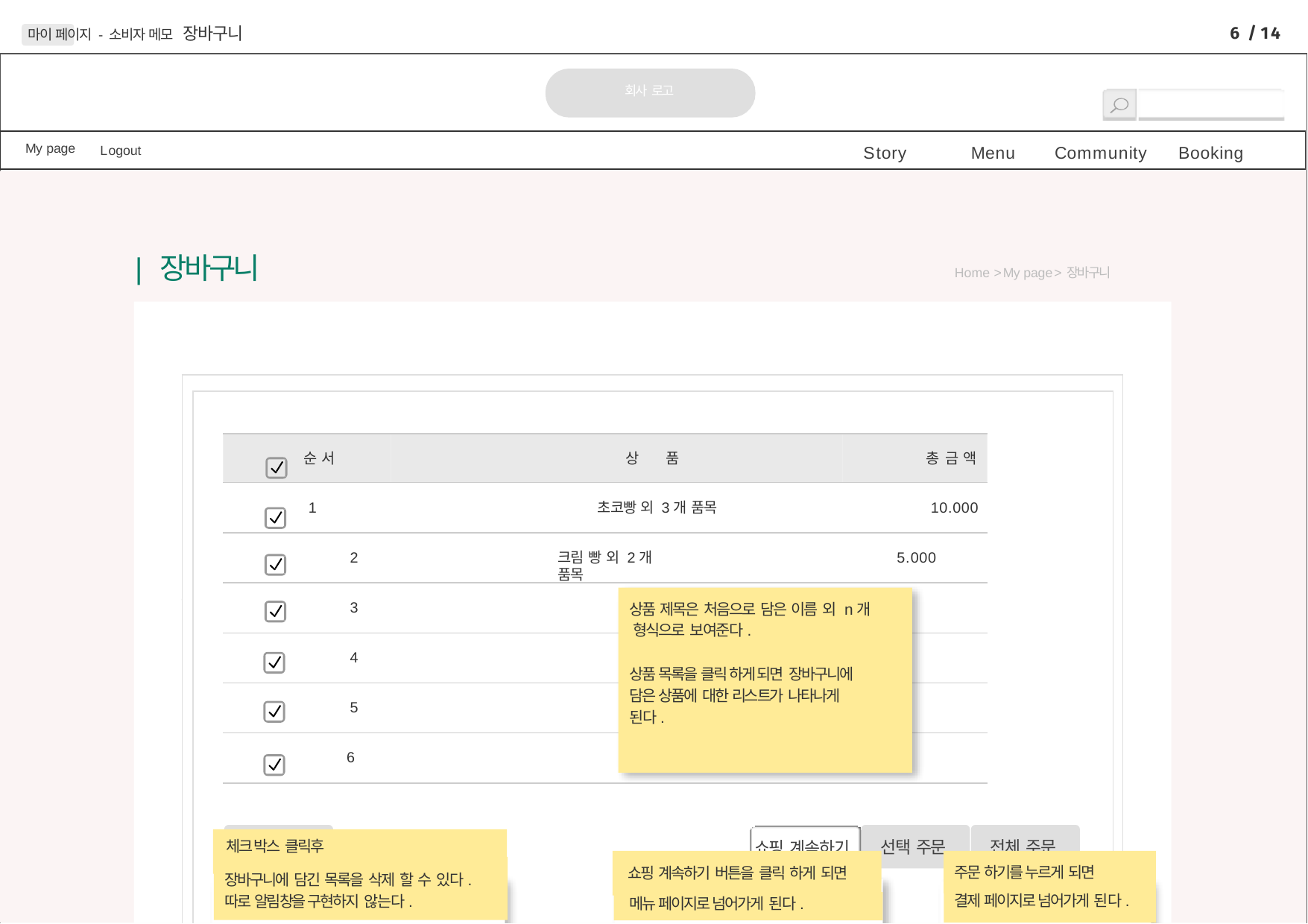

6 / 14
마이 페이지 - 소비자 메모   장바구니

회사 로고

My page
Story
Menu
Community
Booking
Logout

| 장바구니

Home > My page > 장바구니

순 서	상	품	총  금 액

1	초코빵 외 3개 품목	10.000

2
크림 빵 외 2개 품목
5.000

상품 제목은 처음으로 담은 이름 외 n개  형식으로 보여준다.
3

4

상품 목록을 클릭 하게 되면  장바구니에 담은 상품에 대한 리스트가  나타나게 된다.

5

6

선택 삭제
선택 주문
전체 주문
체크 박스 클릭후
쇼핑 계속하기

주문 하기를 누르게 되면
쇼핑 계속하기 버튼을 클릭 하게 되면
장바구니에 담긴 목록을 삭제 할 수 있다.  따로 알림창을 구현하지 않는다.

결제 페이지로 넘어가게 된다.

메뉴 페이지로 넘어가게 된다.